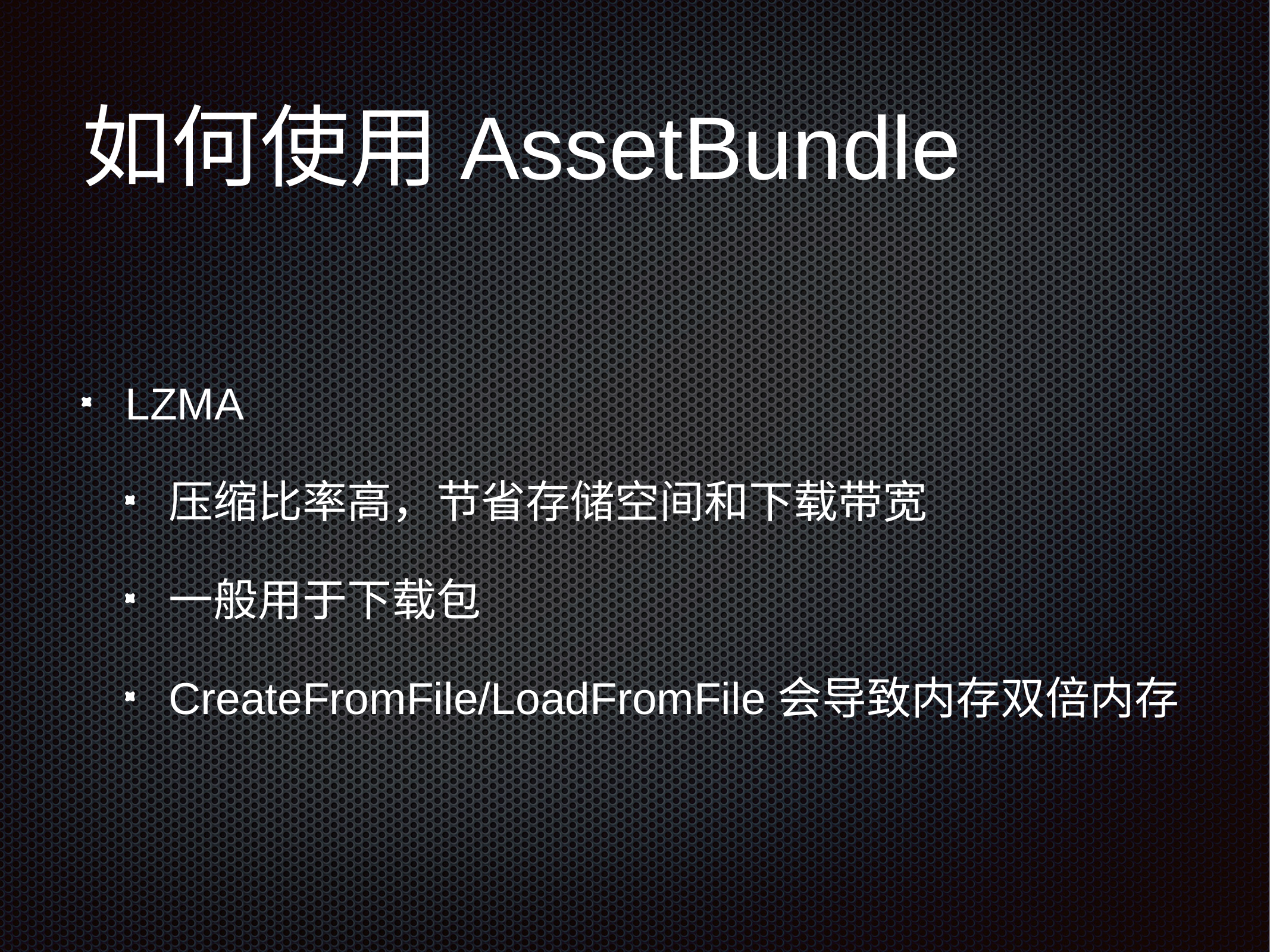

# 如何使用AssetBundle
LZMA
压缩比率高，节省存储空间和下载带宽
一般用于下载包
CreateFromFile/LoadFromFile会导致内存双倍内存